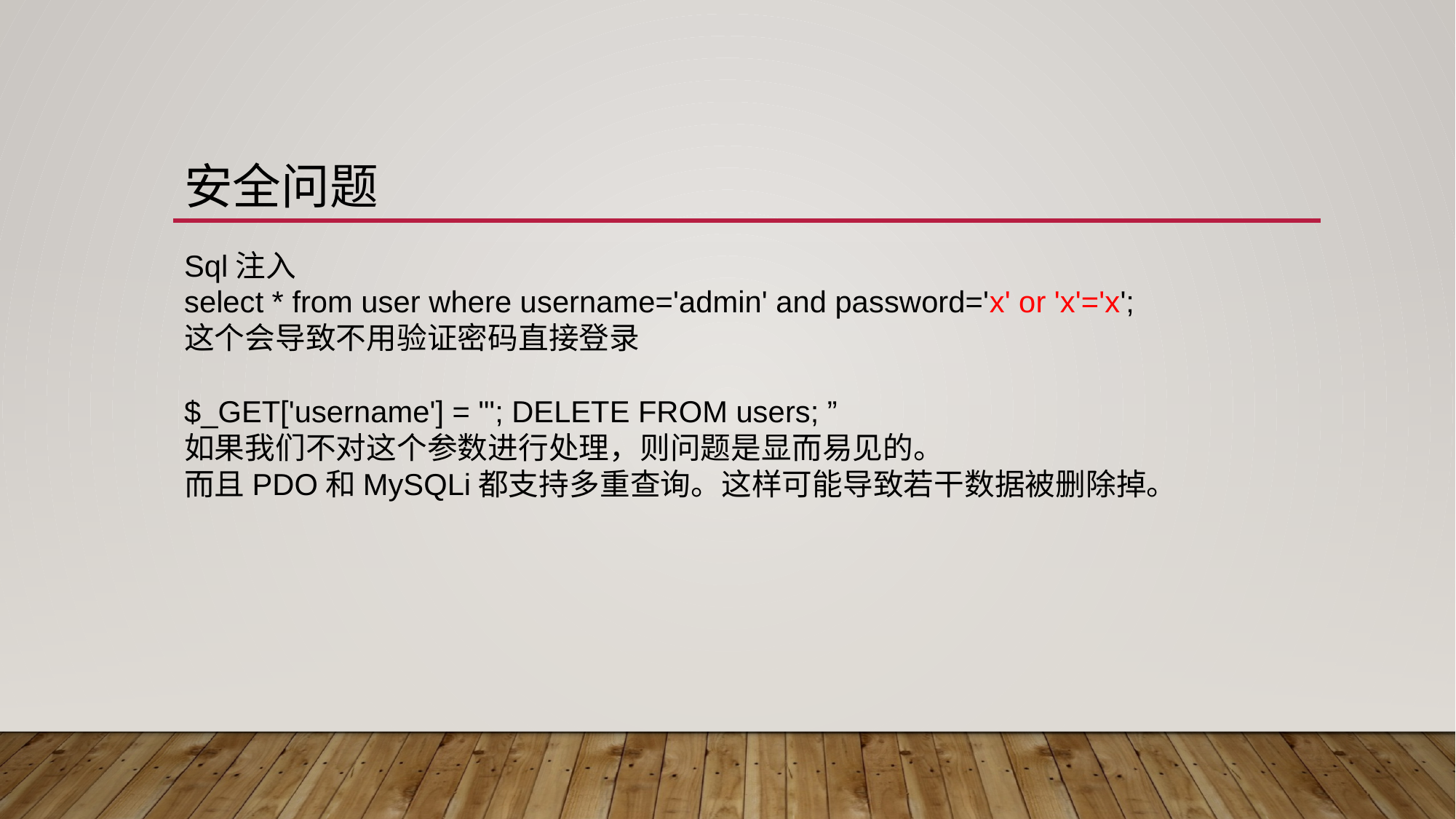

# 安全问题
Sql注入
select * from user where username='admin' and password='x' or 'x'='x';
这个会导致不用验证密码直接登录

$_GET['username'] = "'; DELETE FROM users; ”
如果我们不对这个参数进行处理，则问题是显而易见的。
而且PDO和MySQLi都支持多重查询。这样可能导致若干数据被删除掉。